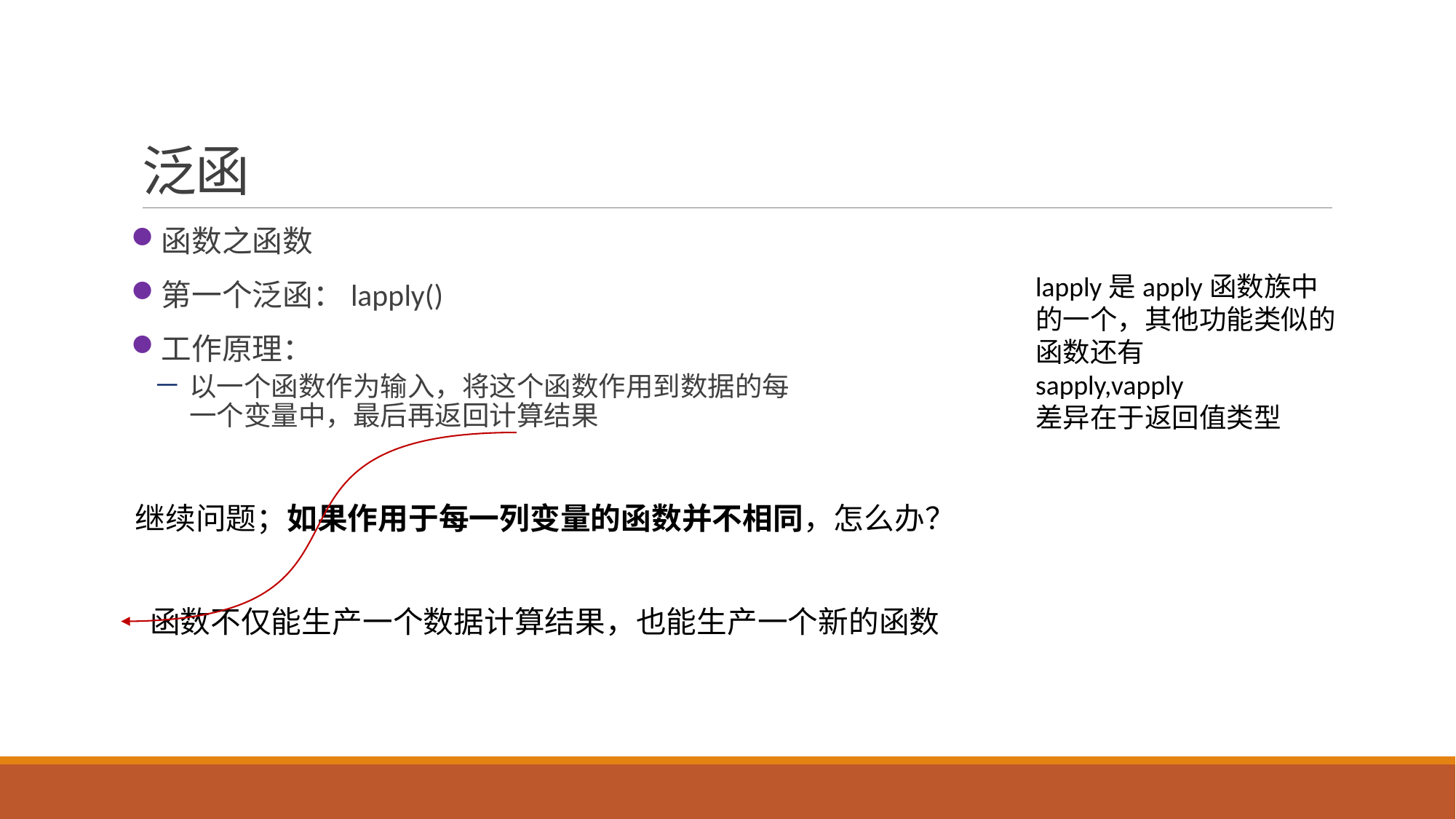

# 泛函
函数之函数
第一个泛函：lapply()
工作原理：
以一个函数作为输入，将这个函数作用到数据的每一个变量中，最后再返回计算结果
lapply是apply函数族中的一个，其他功能类似的函数还有
sapply,vapply
差异在于返回值类型
继续问题；如果作用于每一列变量的函数并不相同，怎么办？
函数不仅能生产一个数据计算结果，也能生产一个新的函数